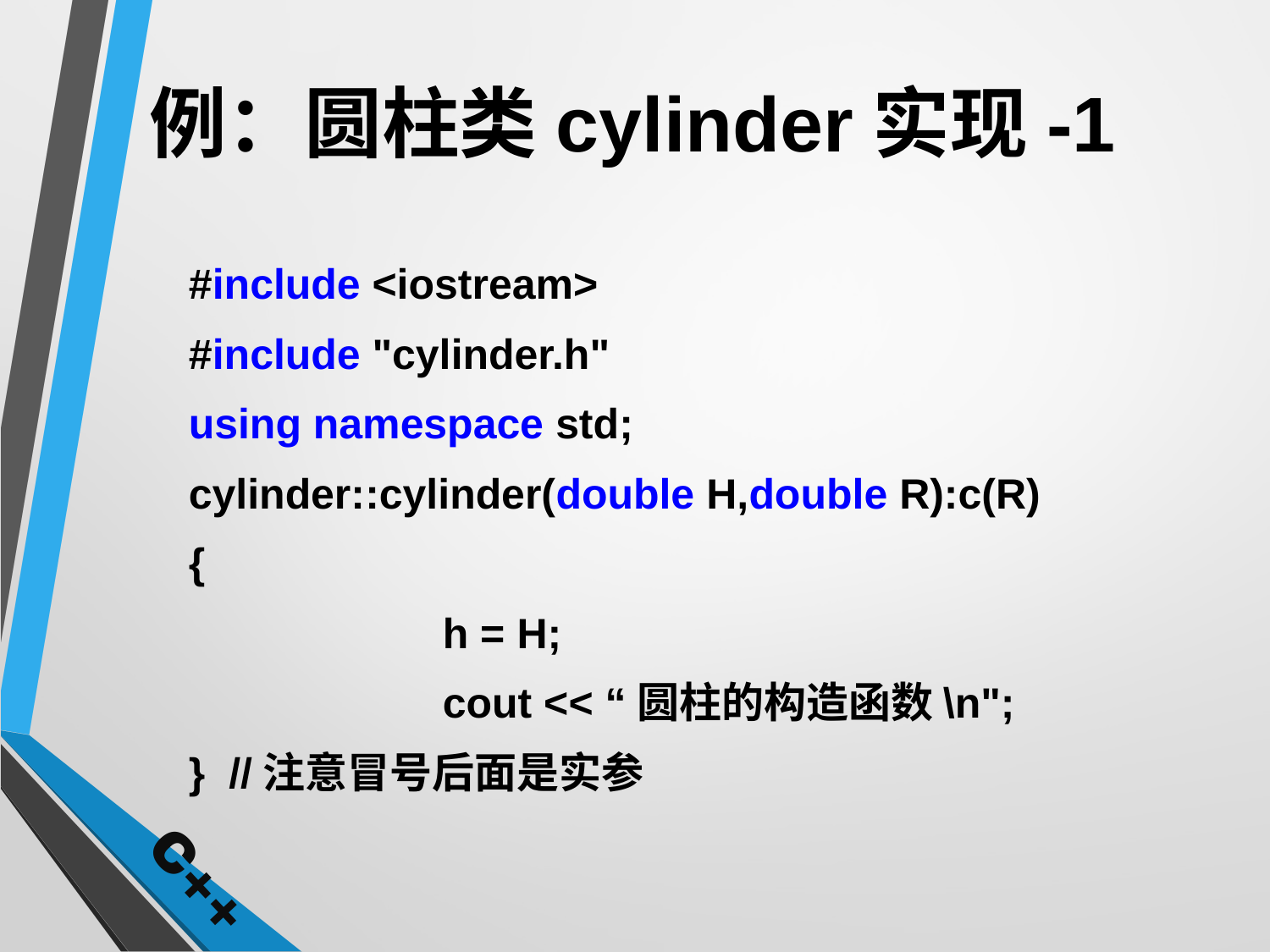

# 例：圆柱类cylinder实现-1
	#include <iostream>
	#include "cylinder.h"
	using namespace std;
	cylinder::cylinder(double H,double R):c(R)
	{
			h = H;
			cout << “圆柱的构造函数\n";
	}  //注意冒号后面是实参